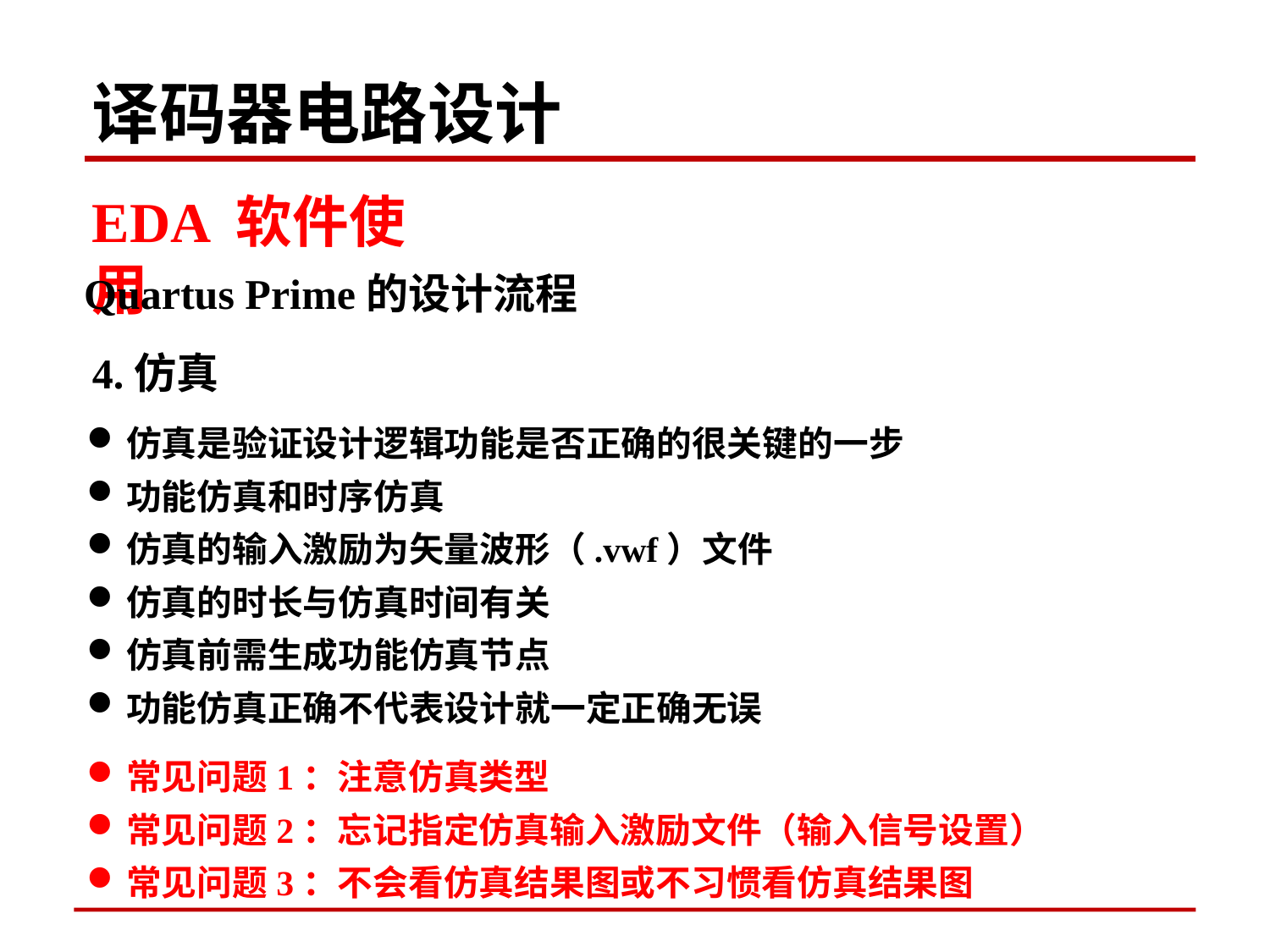

译码器电路设计
EDA 软件使用
Quartus Prime的设计流程
4.仿真
仿真是验证设计逻辑功能是否正确的很关键的一步
功能仿真和时序仿真
仿真的输入激励为矢量波形（.vwf）文件
仿真的时长与仿真时间有关
仿真前需生成功能仿真节点
功能仿真正确不代表设计就一定正确无误
常见问题1：注意仿真类型
常见问题2：忘记指定仿真输入激励文件（输入信号设置）
常见问题3：不会看仿真结果图或不习惯看仿真结果图